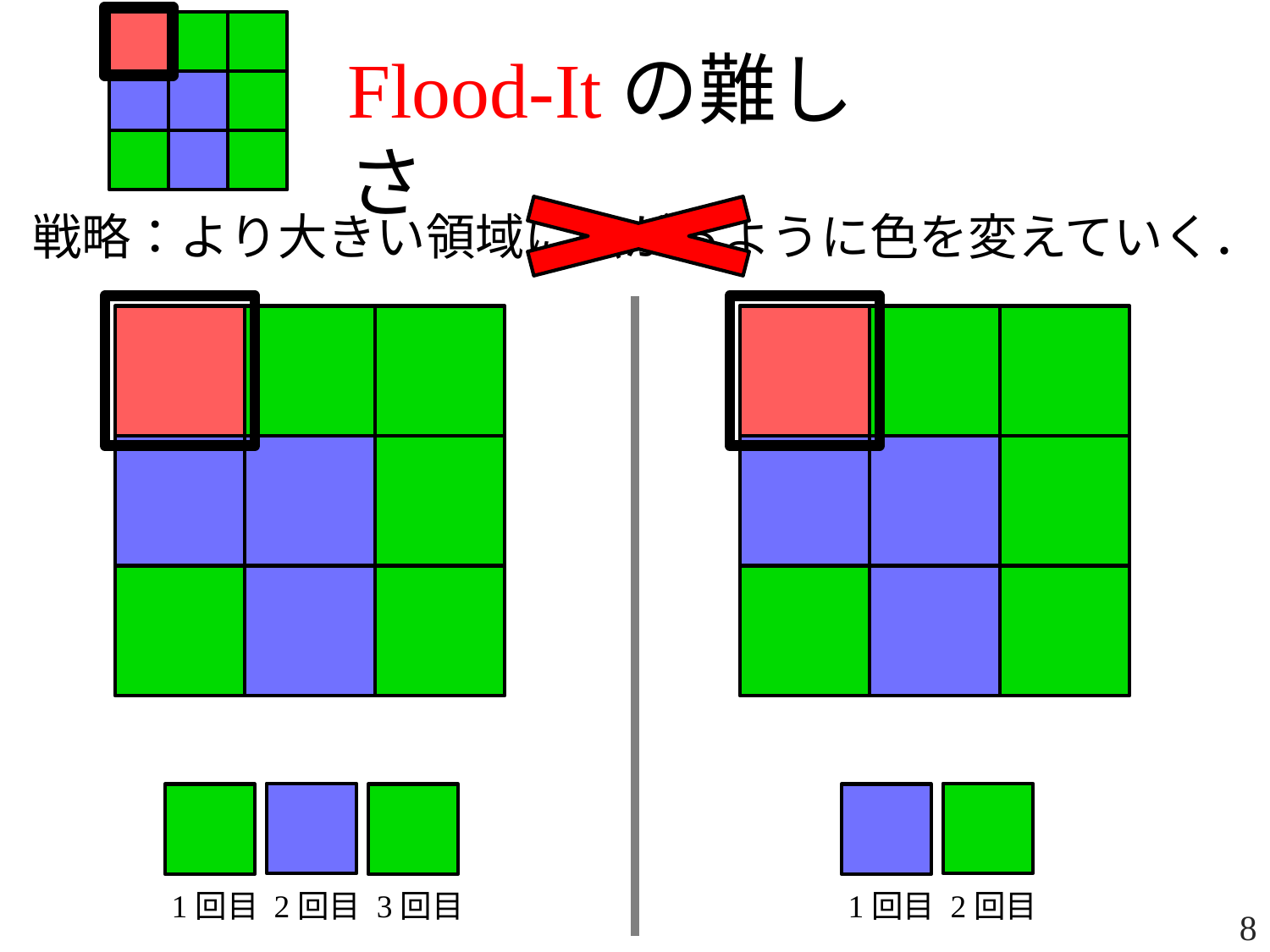

Flood-Itの難しさ

戦略：より大きい領域に広がるように色を変えていく．

1回目
2回目
3回目
1回目
2回目
8